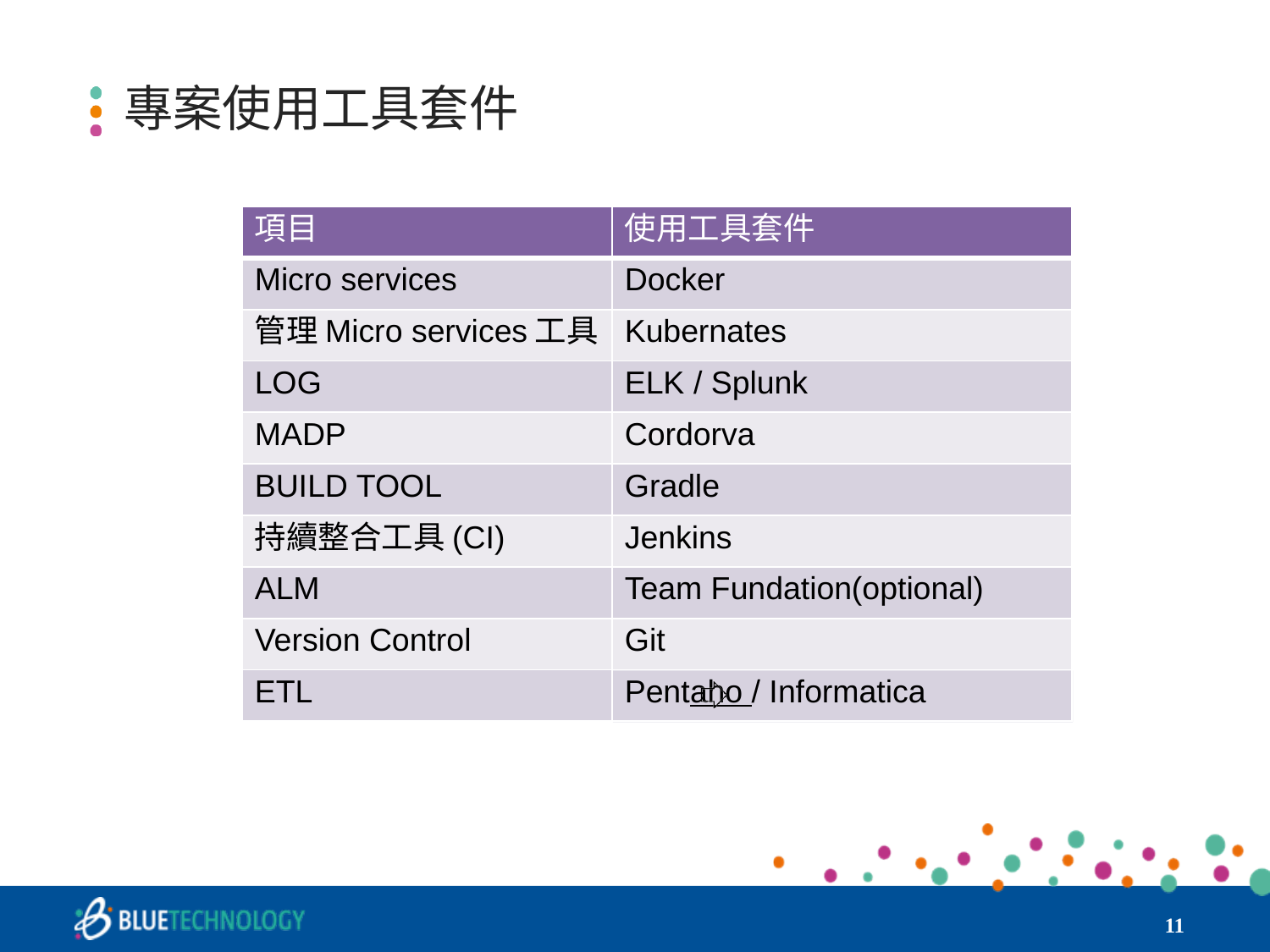

# 專案使用工具套件
| 項目 | 使用工具套件 |
| --- | --- |
| Micro services | Docker |
| 管理Micro services工具 | Kubernates |
| LOG | ELK / Splunk |
| MADP | Cordorva |
| BUILD TOOL | Gradle |
| 持續整合工具(CI) | Jenkins |
| ALM | Team Fundation(optional) |
| Version Control | Git |
| ETL | Pentaho / Informatica |

11